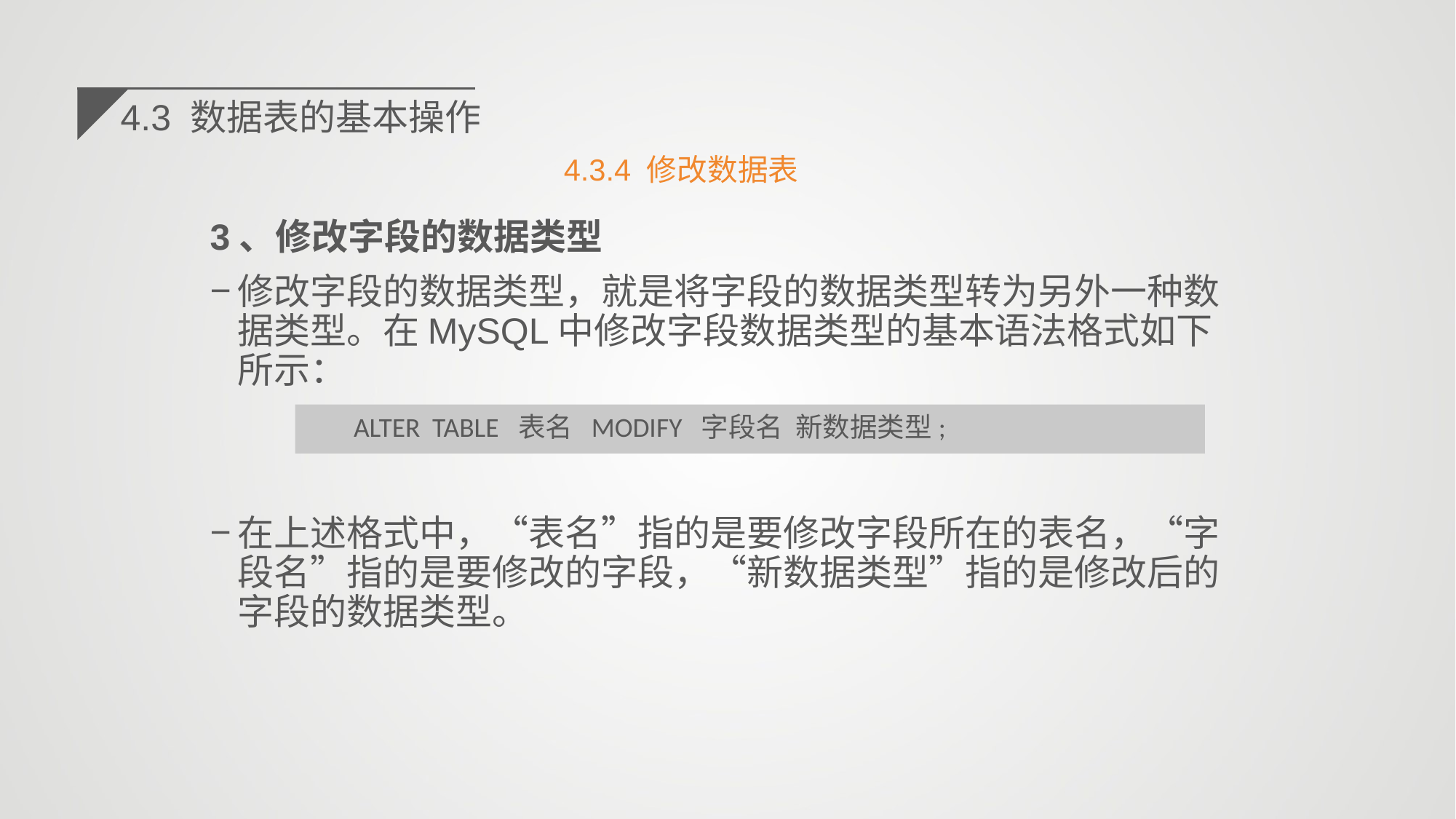

4.3 数据表的基本操作

4.3.4 修改数据表
3、修改字段的数据类型
修改字段的数据类型，就是将字段的数据类型转为另外一种数据类型。在MySQL中修改字段数据类型的基本语法格式如下所示：

在上述格式中，“表名”指的是要修改字段所在的表名，“字段名”指的是要修改的字段，“新数据类型”指的是修改后的字段的数据类型。
ALTER  TABLE  表名  MODIFY  字段名  新数据类型;